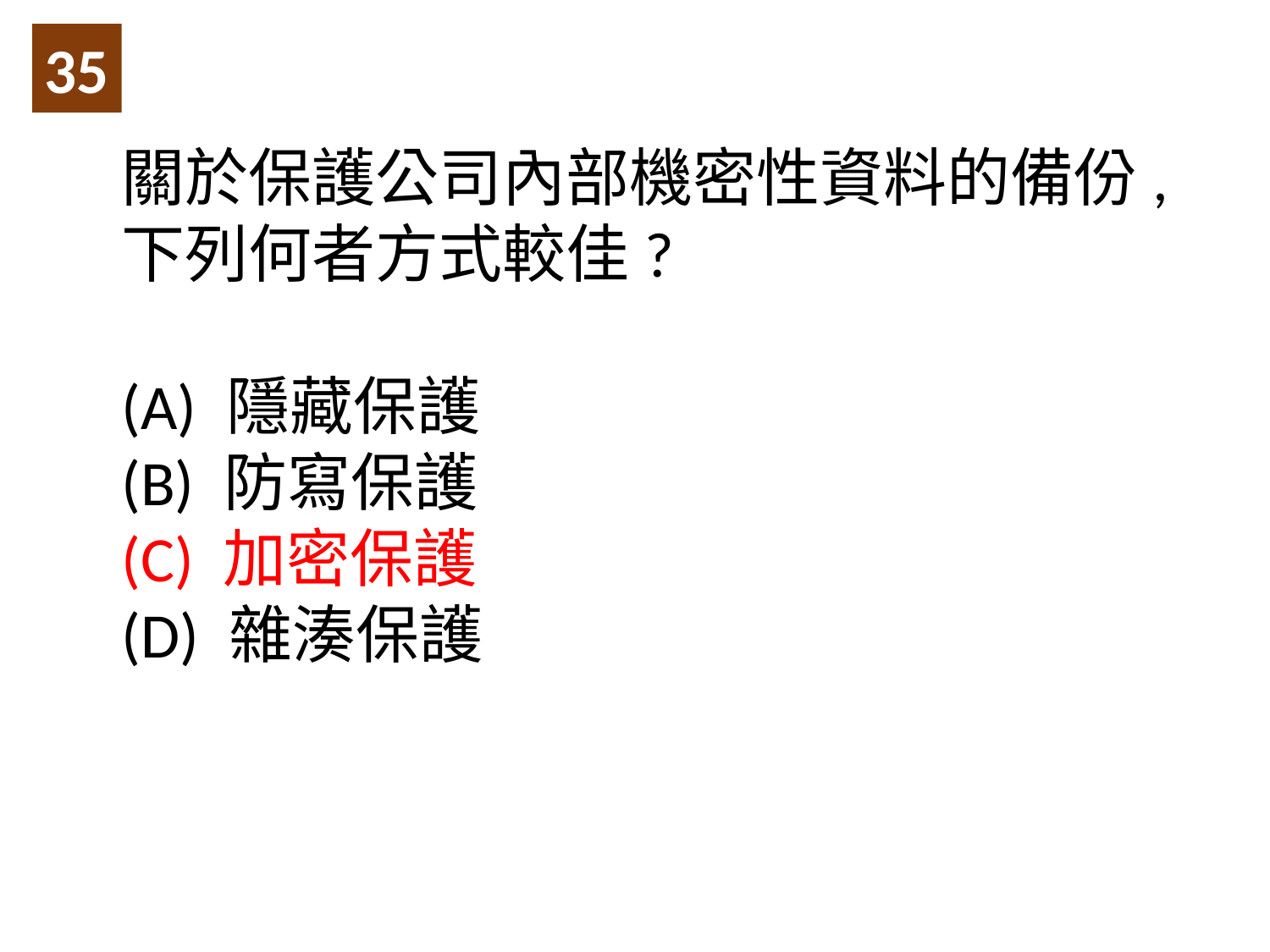

35
關於保護公司內部機密性資料的備份,下列何者方式較佳?

(A) 隱藏保護
(B) 防寫保護
(C) 加密保護
(D) 雜湊保護